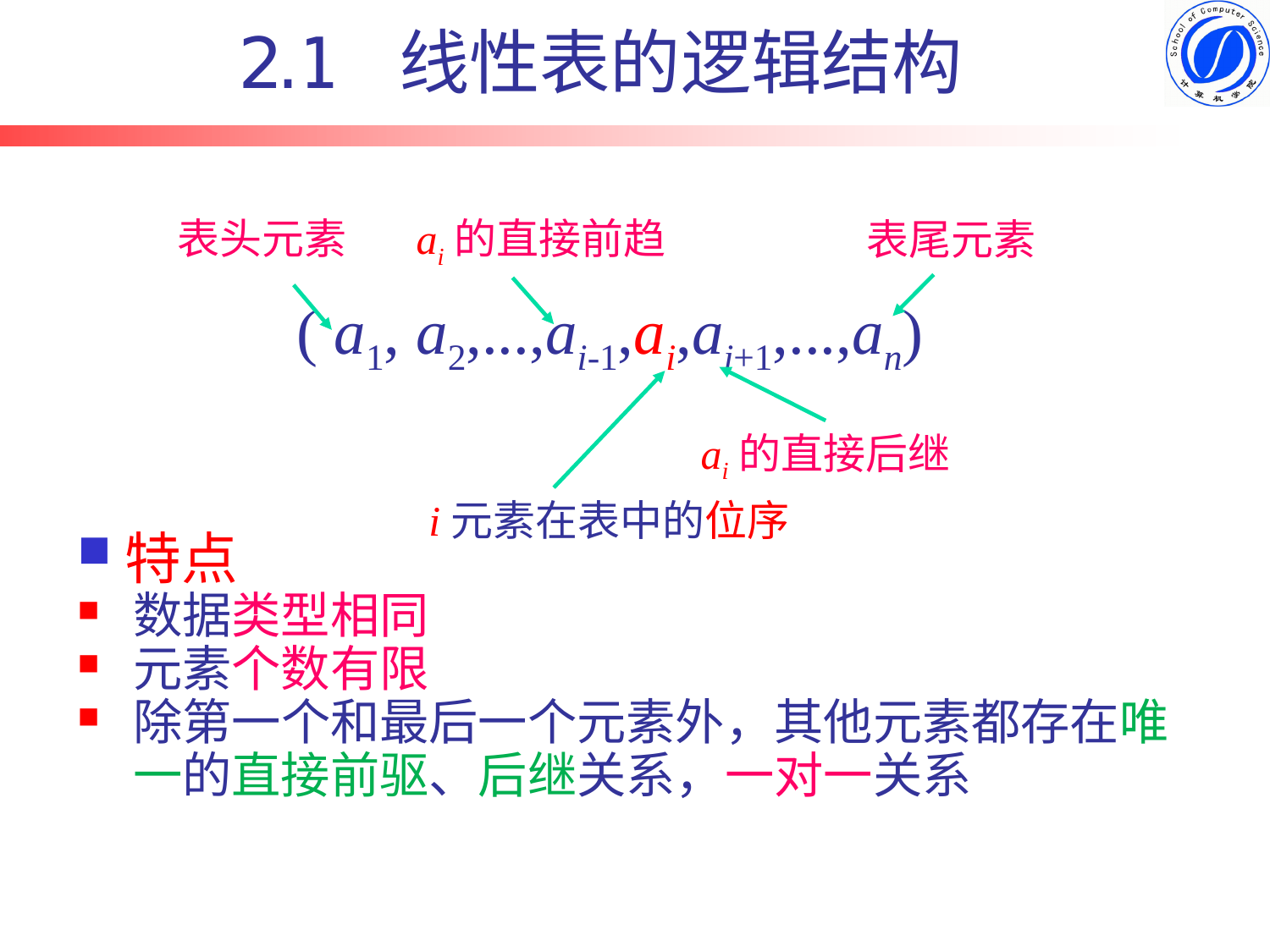

# 2.1  线性表的逻辑结构
ai的直接前趋
表头元素
表尾元素
( a1, a2,...,ai-1,ai,ai+1,...,an)
ai的直接后继
i元素在表中的位序
特点
数据类型相同
元素个数有限
除第一个和最后一个元素外，其他元素都存在唯一的直接前驱、后继关系，一对一关系